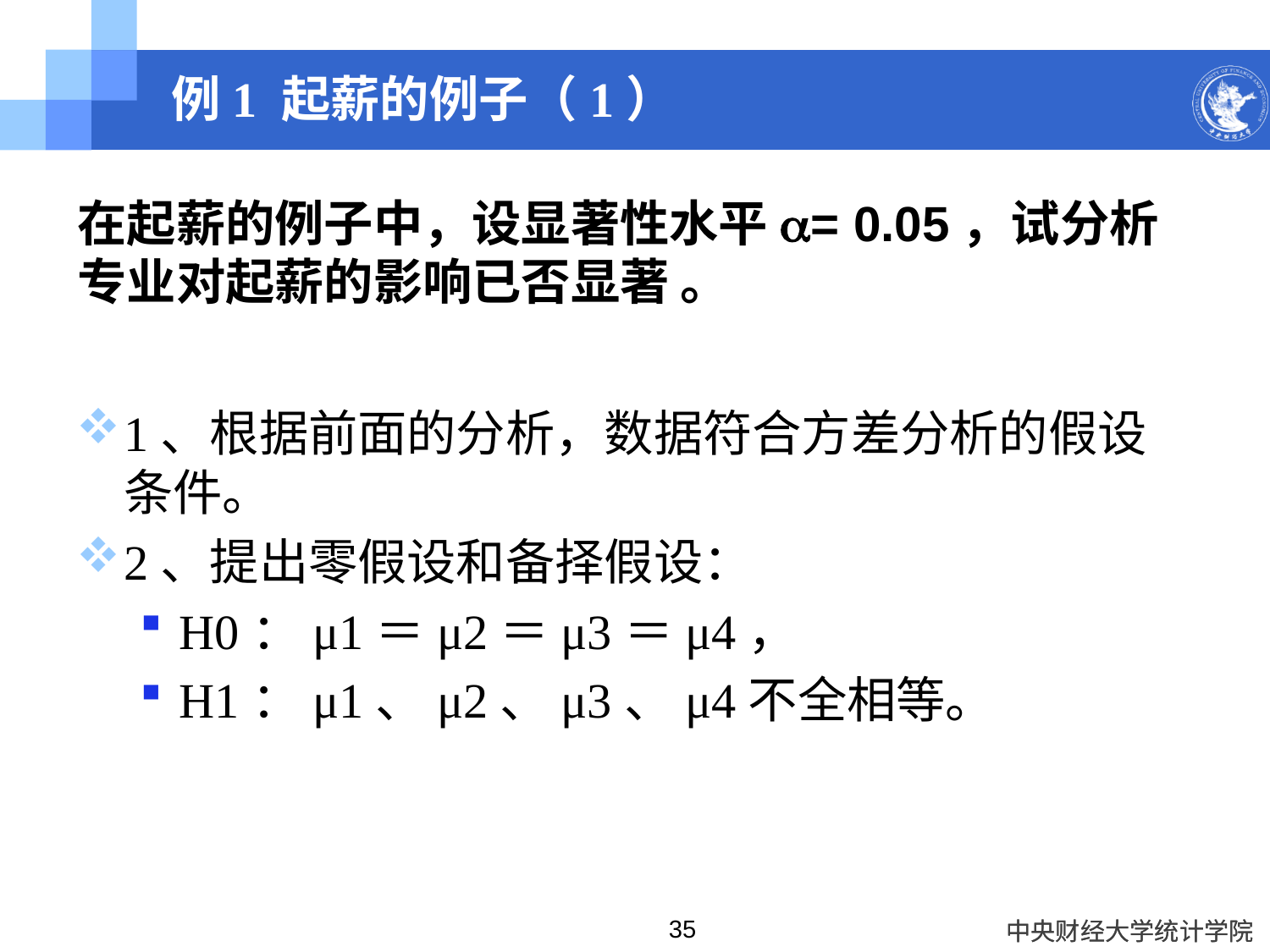

# 例1 起薪的例子（1）
在起薪的例子中，设显著性水平α= 0.05，试分析专业对起薪的影响已否显著 。
1、根据前面的分析，数据符合方差分析的假设条件。
2、提出零假设和备择假设：
H0：μ1＝μ2＝μ3＝μ4，
H1：μ1、μ2、μ3、μ4不全相等。
35